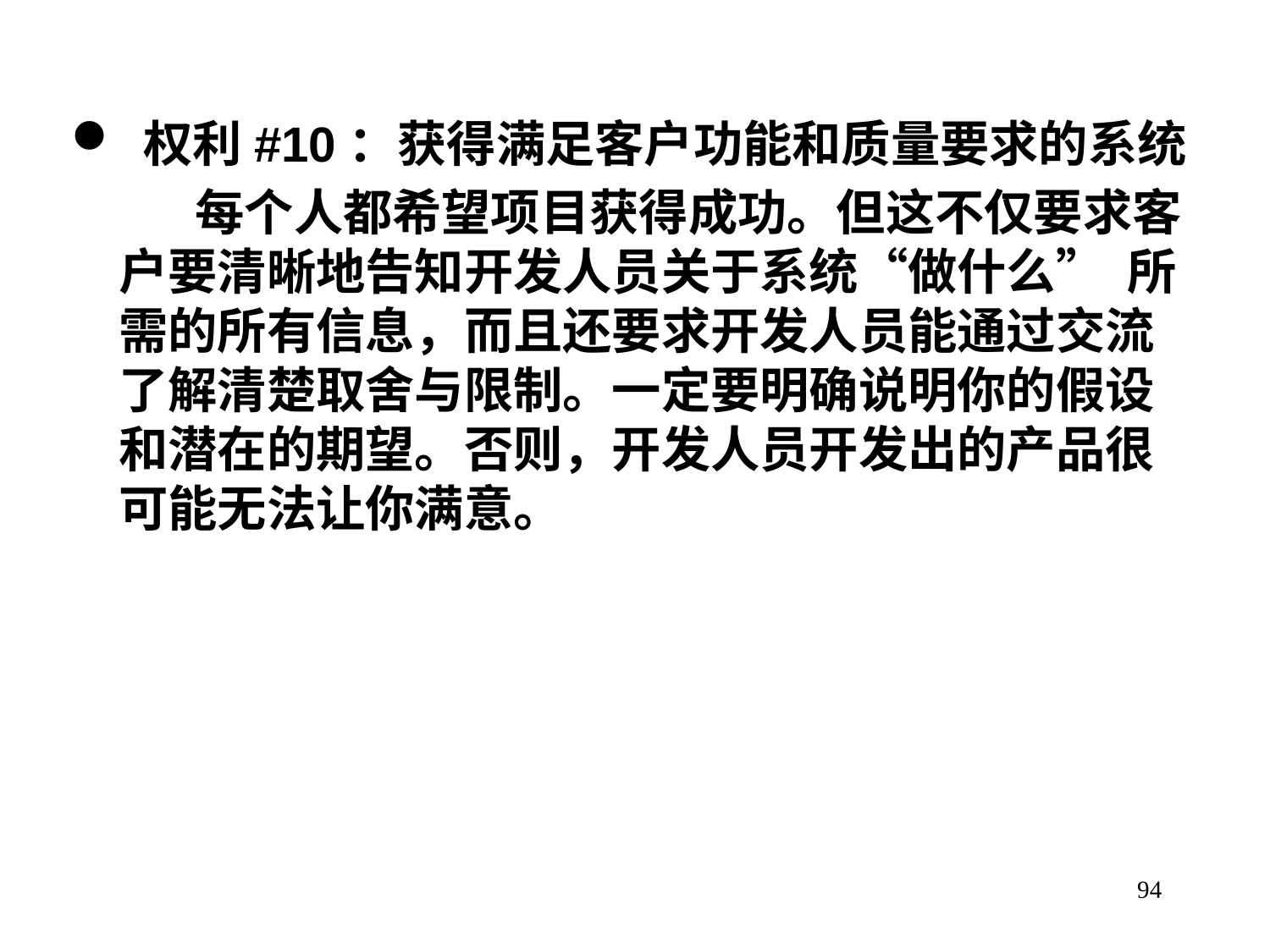

# 权利#10：获得满足客户功能和质量要求的系统
          每个人都希望项目获得成功。但这不仅要求客户要清晰地告知开发人员关于系统“做什么”  所需的所有信息，而且还要求开发人员能通过交流了解清楚取舍与限制。一定要明确说明你的假设和潜在的期望。否则，开发人员开发出的产品很可能无法让你满意。

94